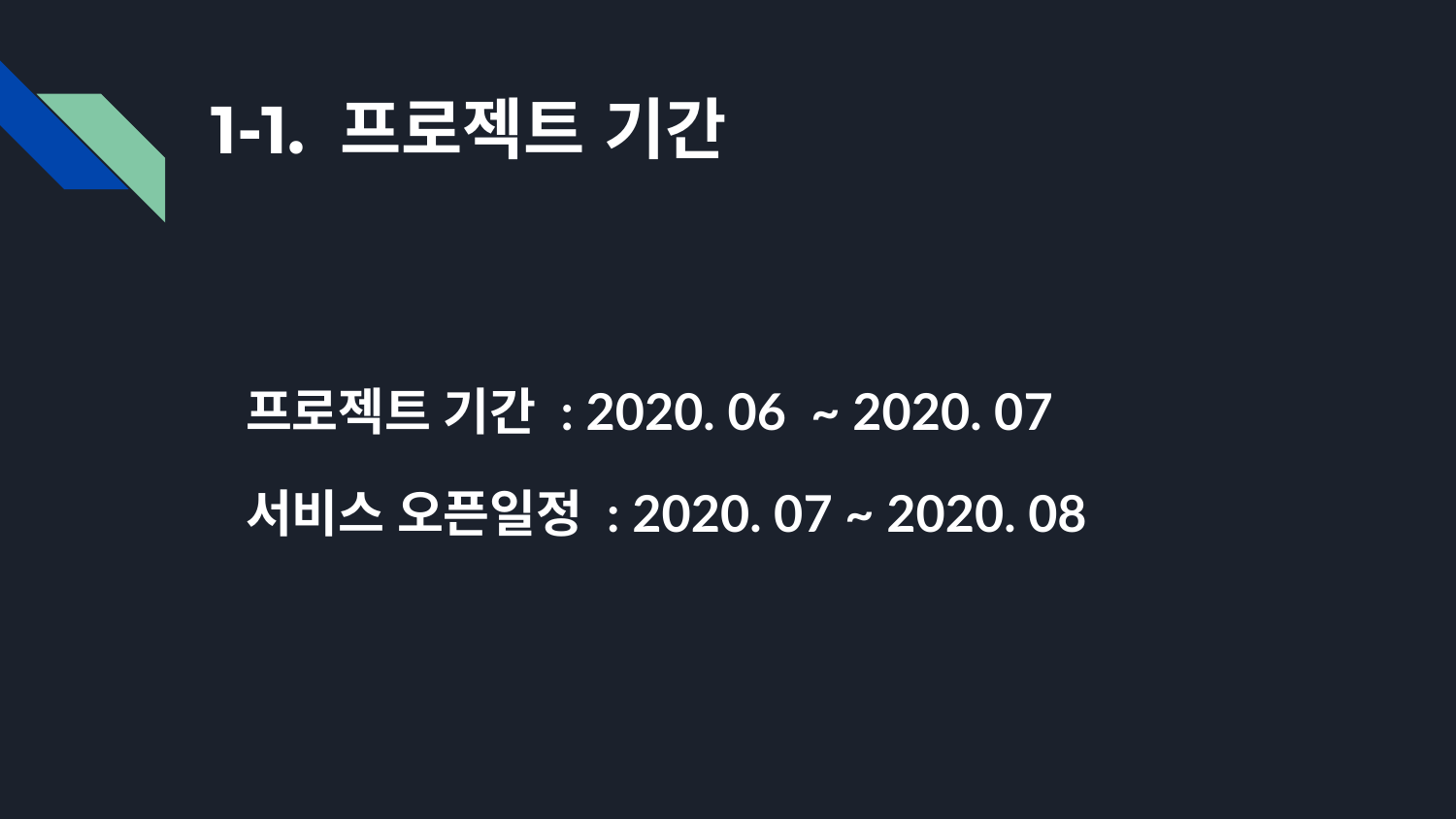

# 1-1. 프로젝트 기간

 프로젝트 기간 : 2020. 06  ~ 2020. 07
 서비스 오픈일정 : 2020. 07 ~ 2020. 08